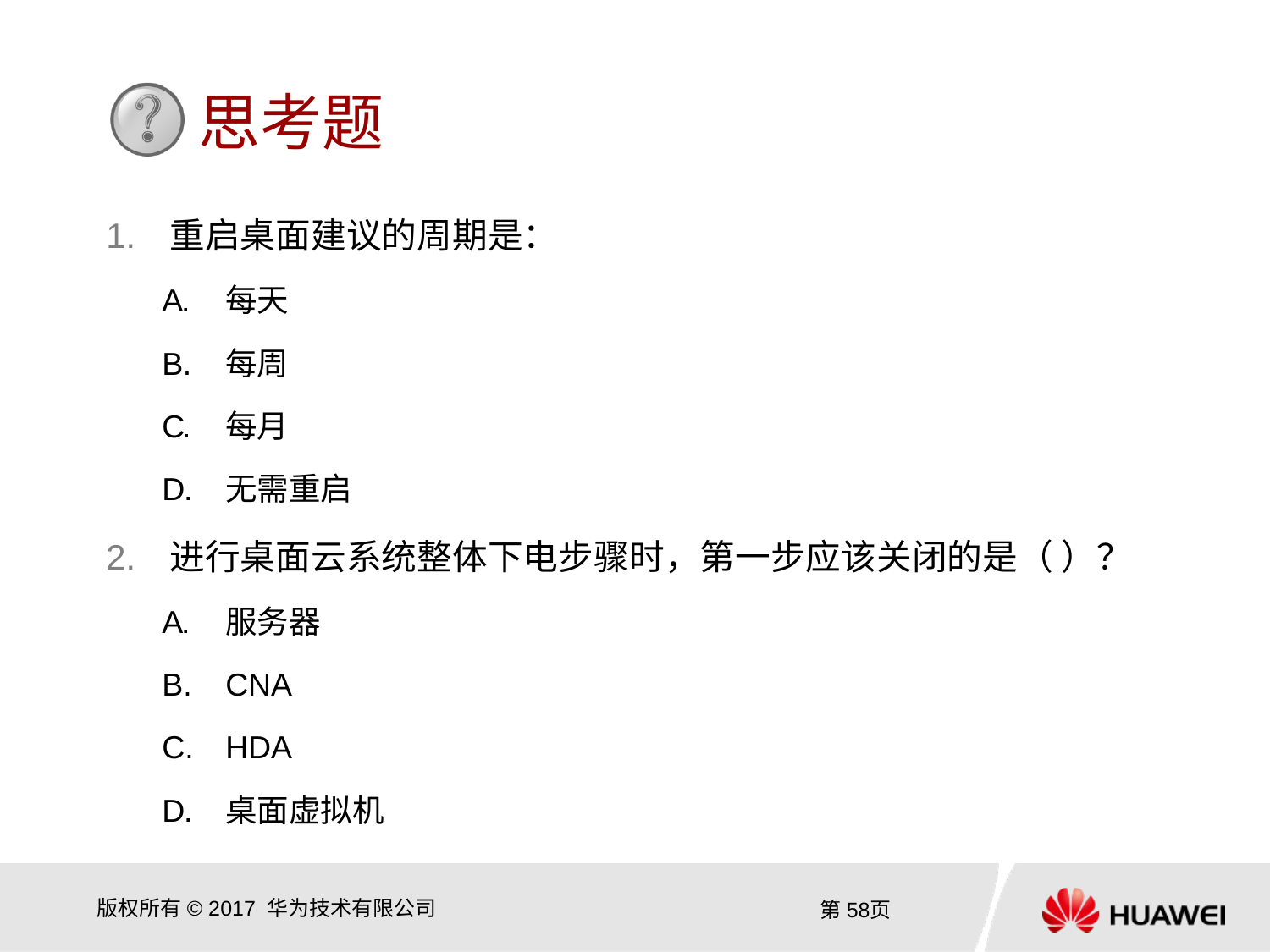

重启桌面建议的周期是：
每天
每周
每月
无需重启
进行桌面云系统整体下电步骤时，第一步应该关闭的是（ ）？
服务器
CNA
HDA
桌面虚拟机